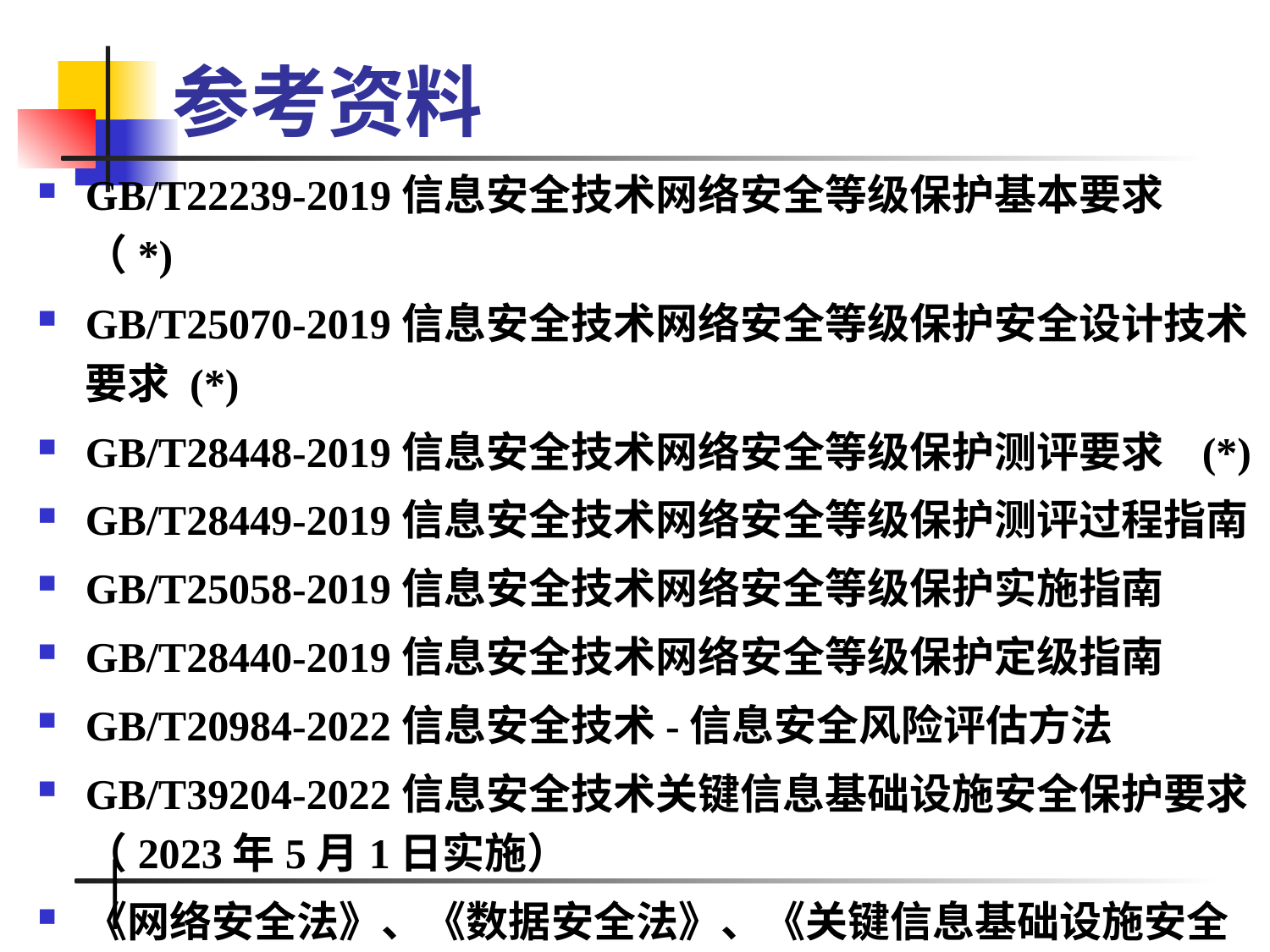

# 参考资料
GB/T22239-2019信息安全技术网络安全等级保护基本要求 （*)
GB/T25070-2019信息安全技术网络安全等级保护安全设计技术要求 (*)
GB/T28448-2019信息安全技术网络安全等级保护测评要求   (*)
GB/T28449-2019信息安全技术网络安全等级保护测评过程指南
GB/T25058-2019信息安全技术网络安全等级保护实施指南
GB/T28440-2019信息安全技术网络安全等级保护定级指南
GB/T20984-2022信息安全技术-信息安全风险评估方法
GB/T39204-2022信息安全技术关键信息基础设施安全保护要求 （2023年5月1日实施）
《网络安全法》、《数据安全法》、《关键信息基础设施安全保护条例》、 《网络安全审查办法》等（*）